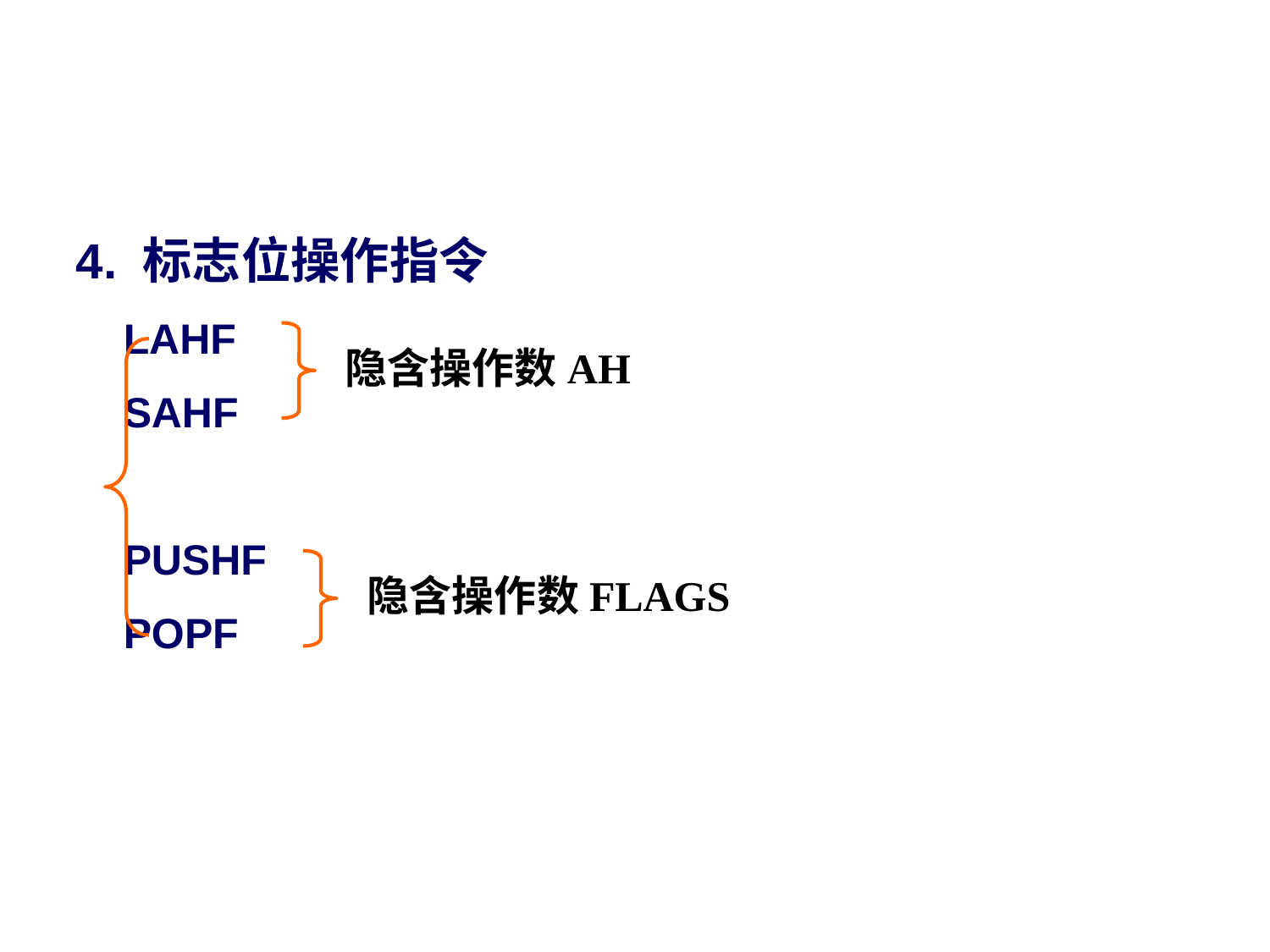

#
4. 标志位操作指令
    LAHF
    SAHF

    PUSHF
    POPF

隐含操作数AH

隐含操作数FLAGS